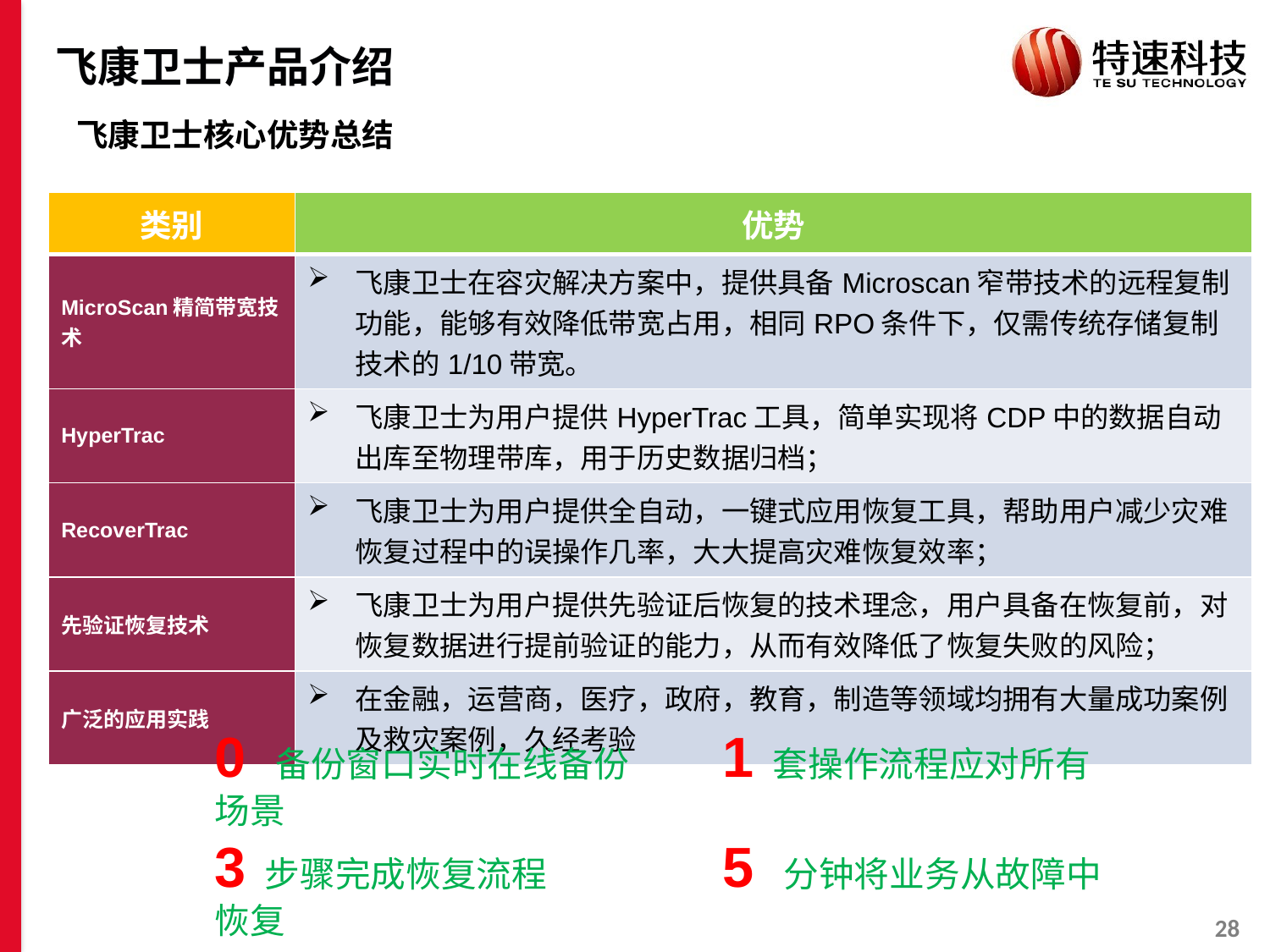

# 飞康卫士产品介绍
飞康卫士核心优势总结
| 类别 | 优势 |
| --- | --- |
| MicroScan精简带宽技术 | 飞康卫士在容灾解决方案中，提供具备Microscan窄带技术的远程复制功能，能够有效降低带宽占用，相同RPO条件下，仅需传统存储复制技术的1/10带宽。 |
| HyperTrac | 飞康卫士为用户提供HyperTrac工具，简单实现将CDP中的数据自动出库至物理带库，用于历史数据归档； |
| RecoverTrac | 飞康卫士为用户提供全自动，一键式应用恢复工具，帮助用户减少灾难恢复过程中的误操作几率，大大提高灾难恢复效率； |
| 先验证恢复技术 | 飞康卫士为用户提供先验证后恢复的技术理念，用户具备在恢复前，对恢复数据进行提前验证的能力，从而有效降低了恢复失败的风险； |
| 广泛的应用实践 | 在金融，运营商，医疗，政府，教育，制造等领域均拥有大量成功案例及救灾案例，久经考验 |
0 备份窗口实时在线备份 	1 套操作流程应对所有场景
3 步骤完成恢复流程		5 分钟将业务从故障中恢复
100%保证数据可用
28